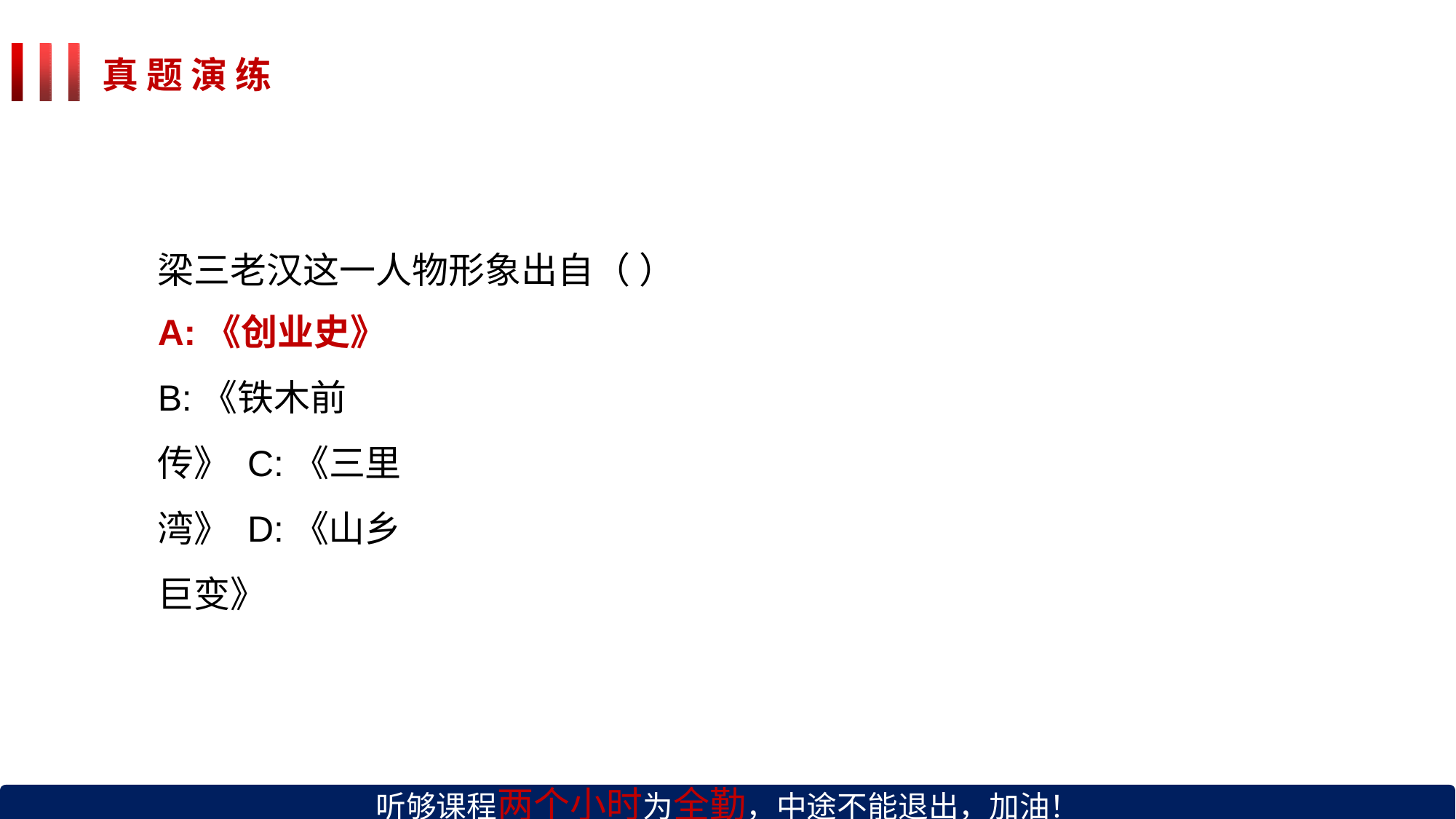

# 真 题 演 练
梁三老汉这一人物形象出自（ ）
A:《创业史》
B:《铁木前传》 C:《三里湾》 D:《山乡巨变》
92

听够课程两个小时为全勤，中途不能退出，加油！